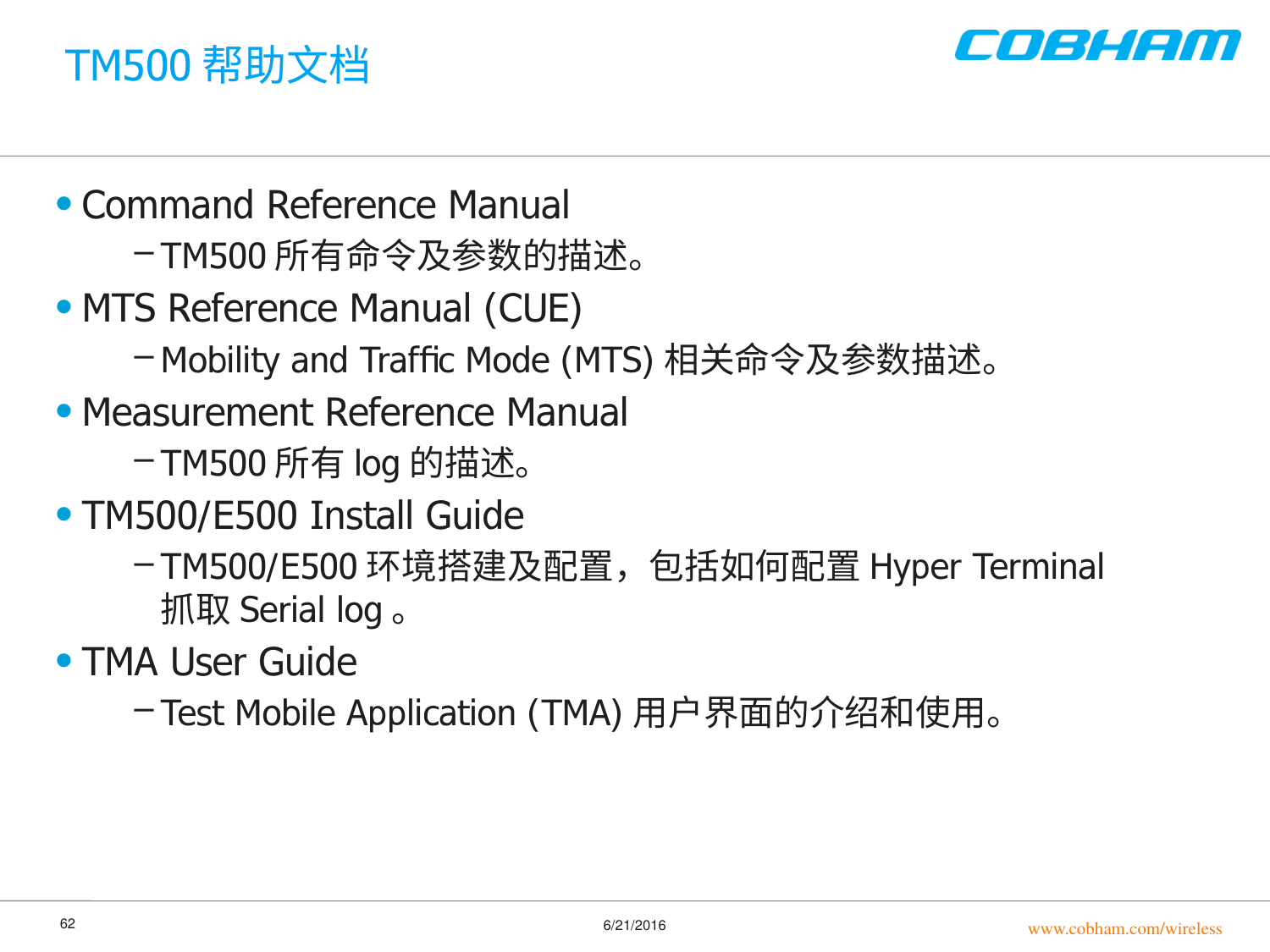

# TM500帮助文档
Command Reference Manual
TM500所有命令及参数的描述。
MTS Reference Manual (CUE)
Mobility and Traffic Mode (MTS)相关命令及参数描述。
Measurement Reference Manual
TM500所有log的描述。
TM500/E500 Install Guide
TM500/E500环境搭建及配置，包括如何配置Hyper Terminal抓取Serial log。
TMA User Guide
Test Mobile Application (TMA)用户界面的介绍和使用。
62
6/21/2016